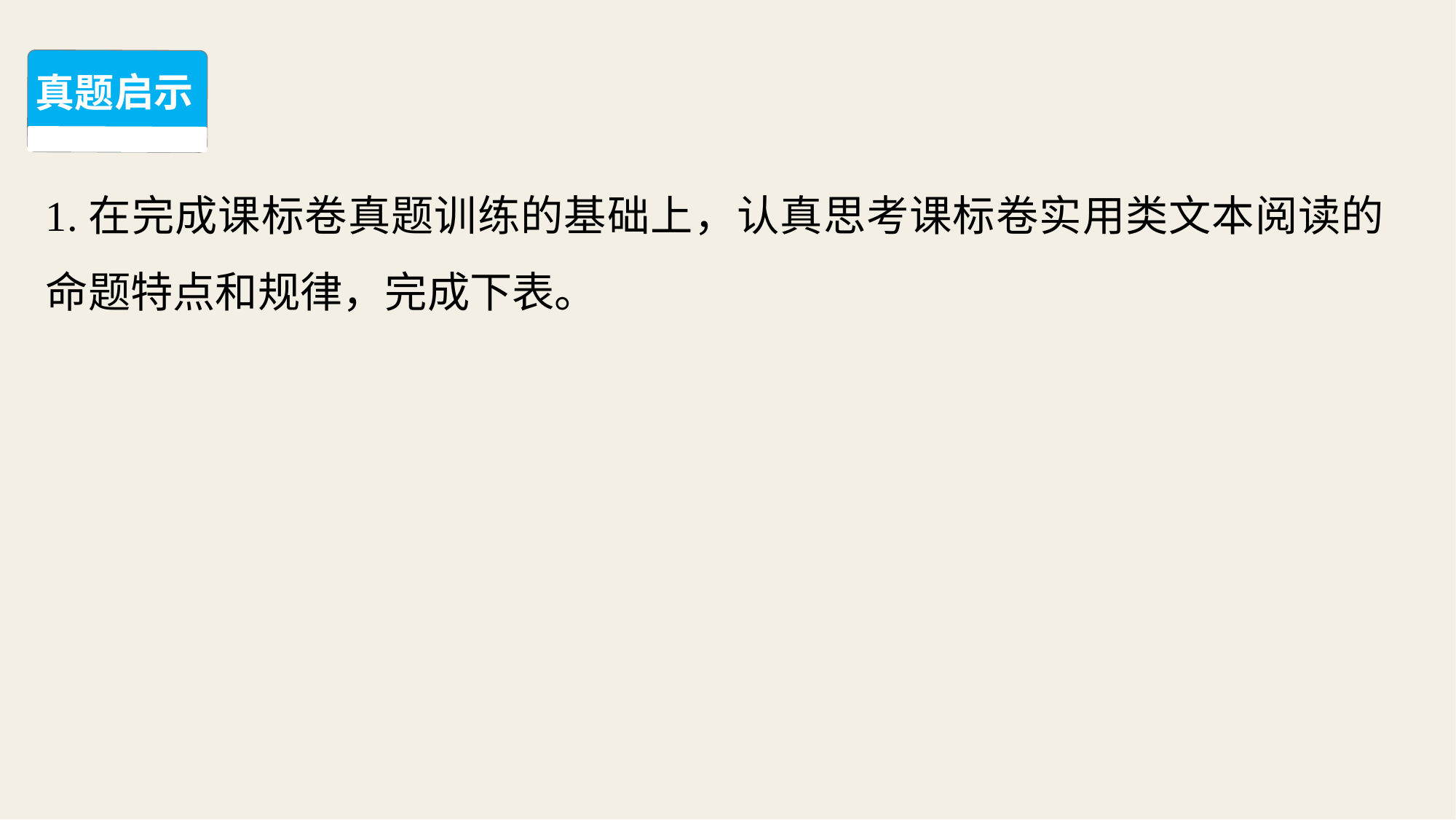

真题启示
1.在完成课标卷真题训练的基础上，认真思考课标卷实用类文本阅读的命题特点和规律，完成下表。